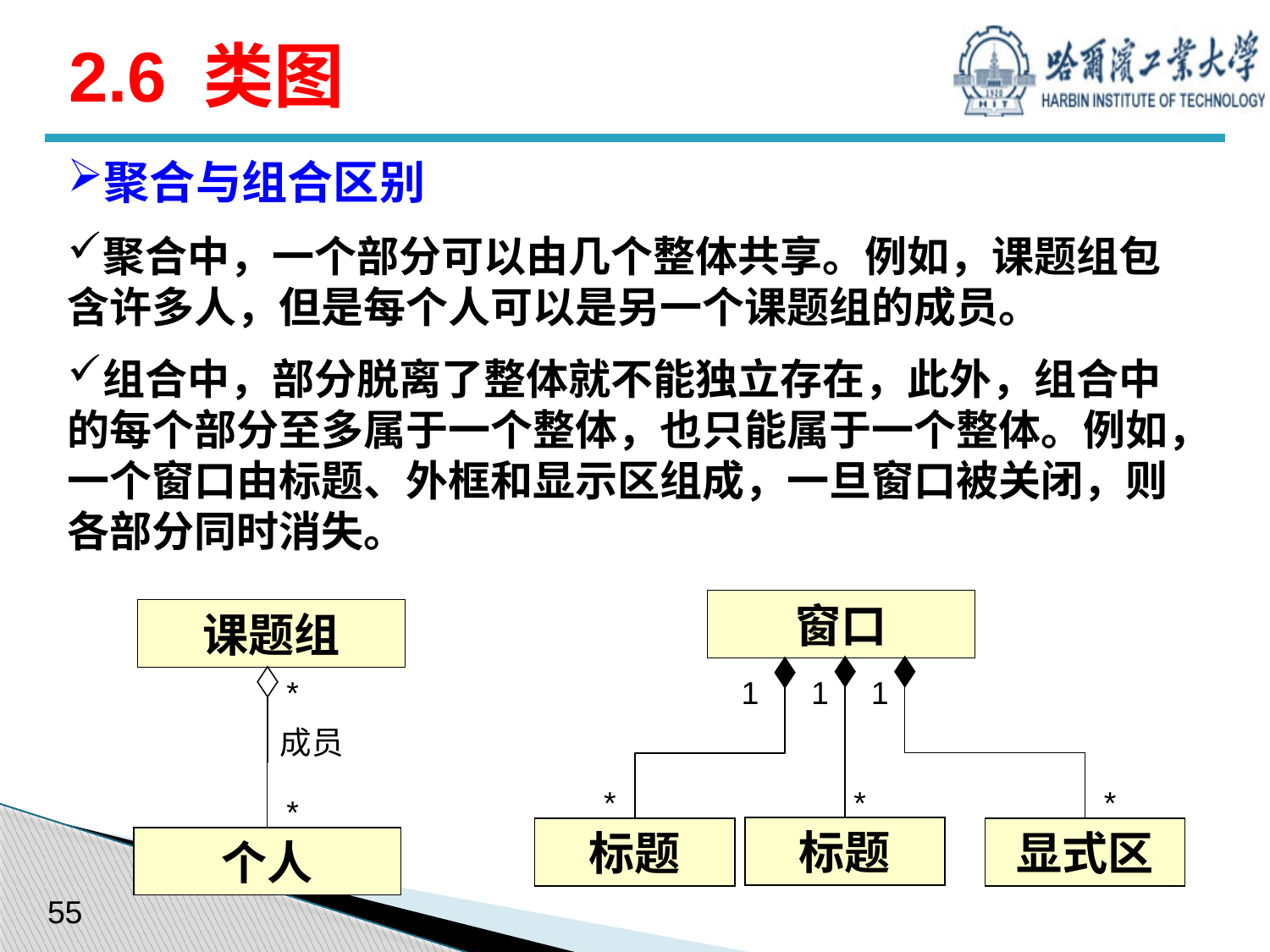

# 2.6 类图
聚合与组合区别
聚合中，一个部分可以由几个整体共享。例如，课题组包含许多人，但是每个人可以是另一个课题组的成员。
组合中，部分脱离了整体就不能独立存在，此外，组合中的每个部分至多属于一个整体，也只能属于一个整体。例如，一个窗口由标题、外框和显示区组成，一旦窗口被关闭，则各部分同时消失。
窗口
课题组

*

1
1
1
成员
*
*
*
*
标题
标题
显式区
个人